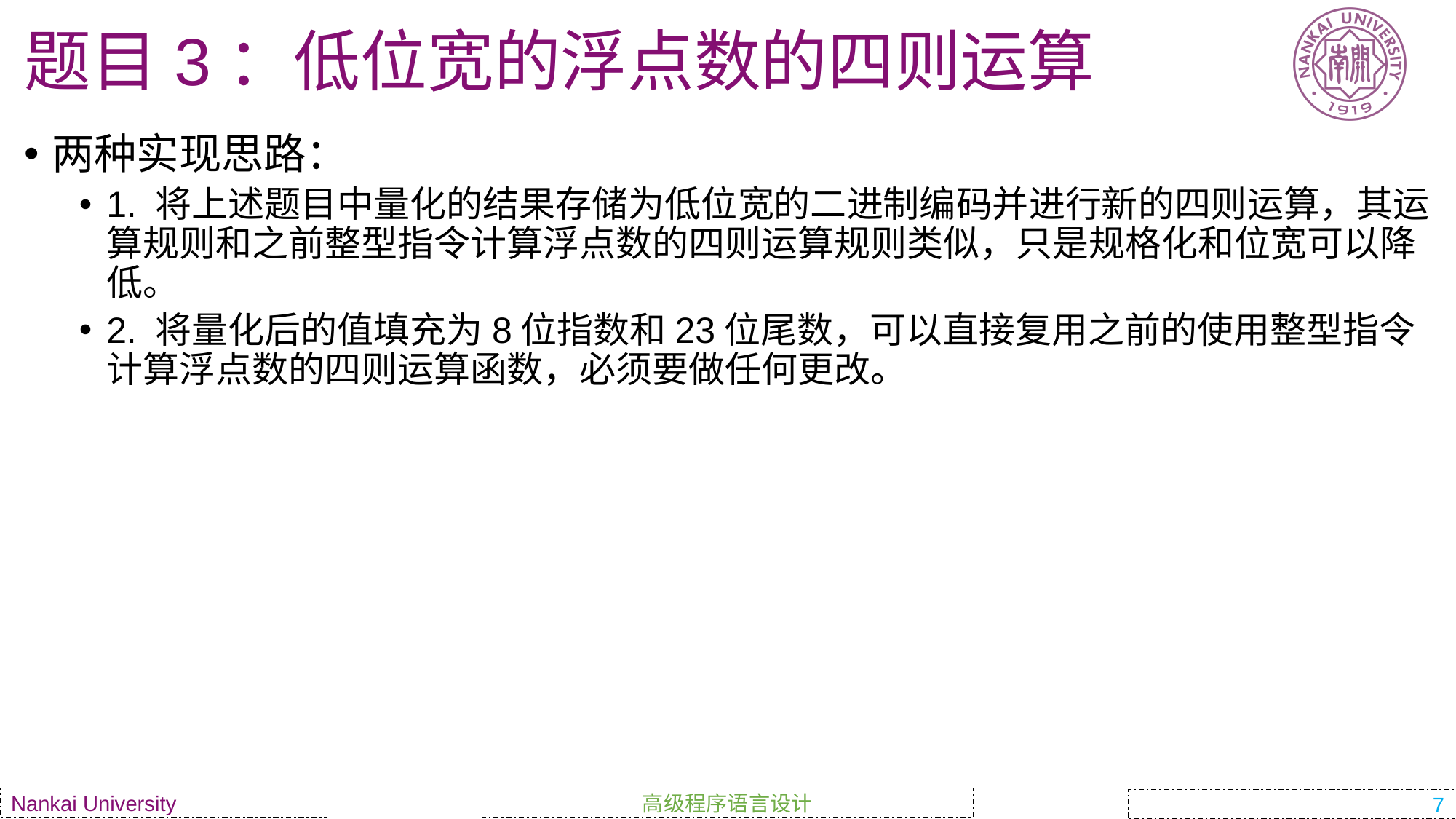

# 题目3：低位宽的浮点数的四则运算
两种实现思路：
1. 将上述题目中量化的结果存储为低位宽的二进制编码并进行新的四则运算，其运算规则和之前整型指令计算浮点数的四则运算规则类似，只是规格化和位宽可以降低。
2. 将量化后的值填充为8位指数和23位尾数，可以直接复用之前的使用整型指令计算浮点数的四则运算函数，必须要做任何更改。
高级程序语言设计
Nankai University
7